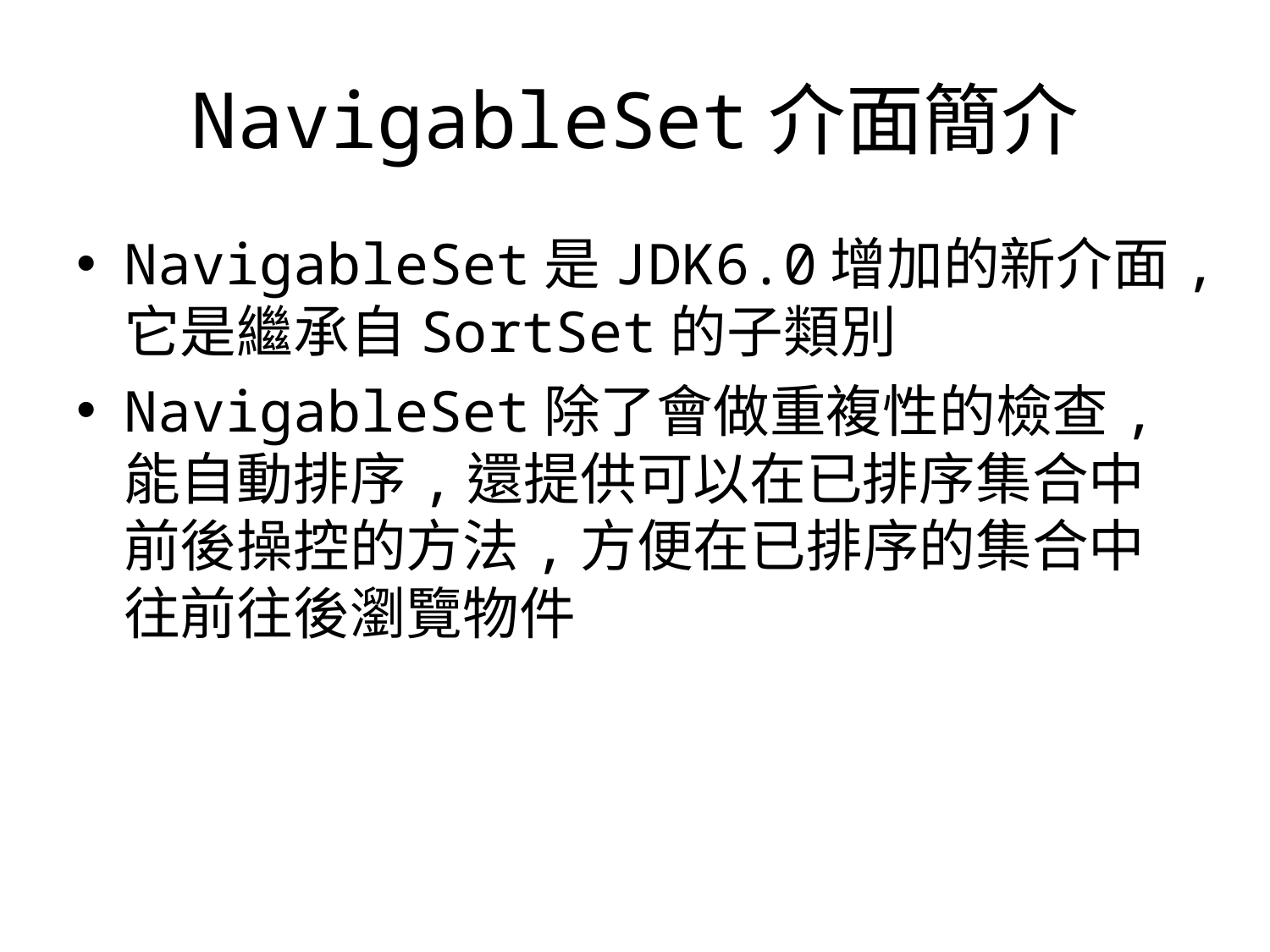

# NavigableSet介面簡介
NavigableSet是JDK6.0增加的新介面,它是繼承自SortSet的子類別
NavigableSet除了會做重複性的檢查,能自動排序,還提供可以在已排序集合中前後操控的方法,方便在已排序的集合中往前往後瀏覽物件